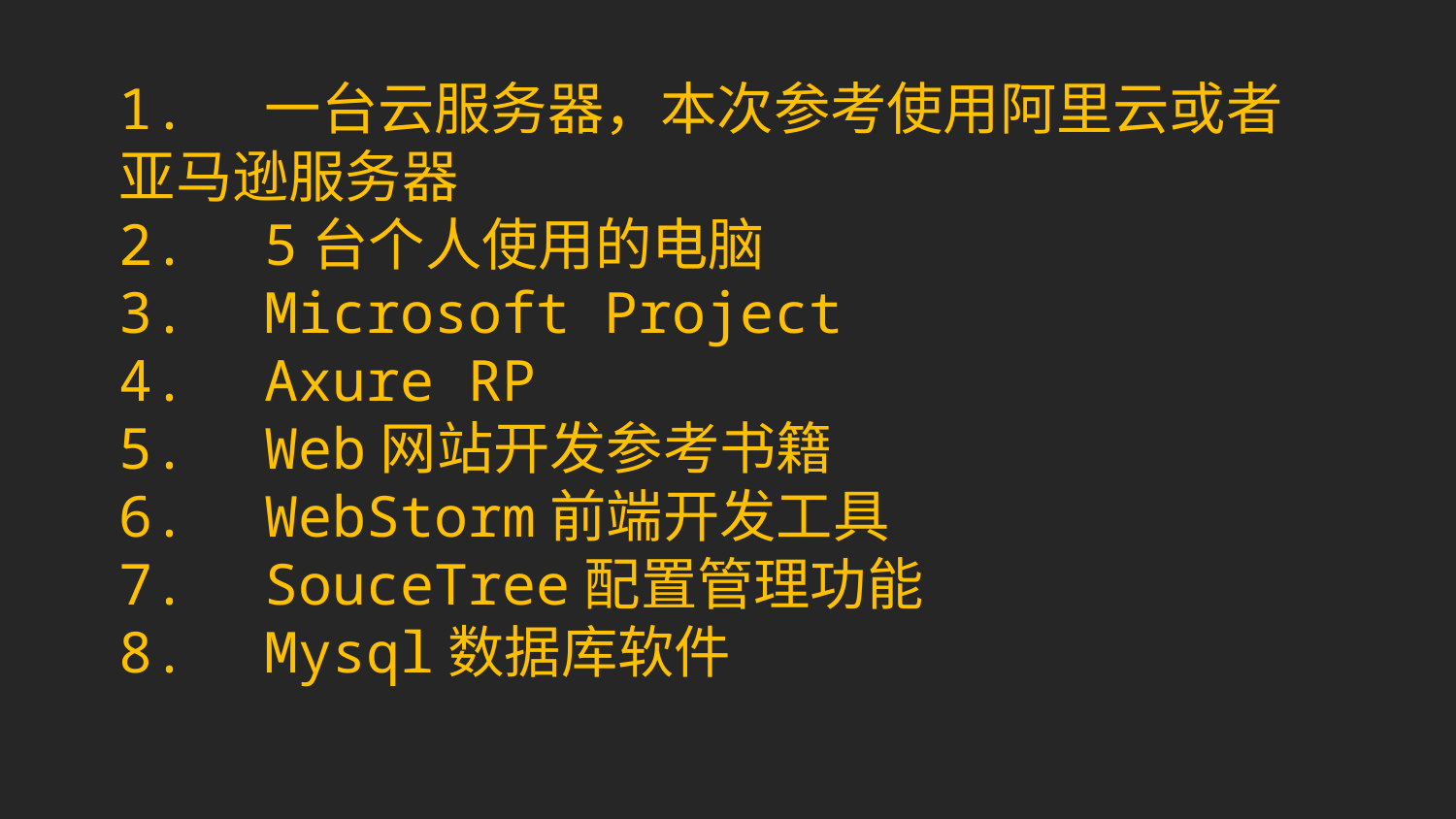

1.	一台云服务器，本次参考使用阿里云或者亚马逊服务器
2.	5台个人使用的电脑
3.	Microsoft Project
4.	Axure RP
5.	Web网站开发参考书籍
6.	WebStorm前端开发工具
7.	SouceTree配置管理功能
8.	Mysql数据库软件